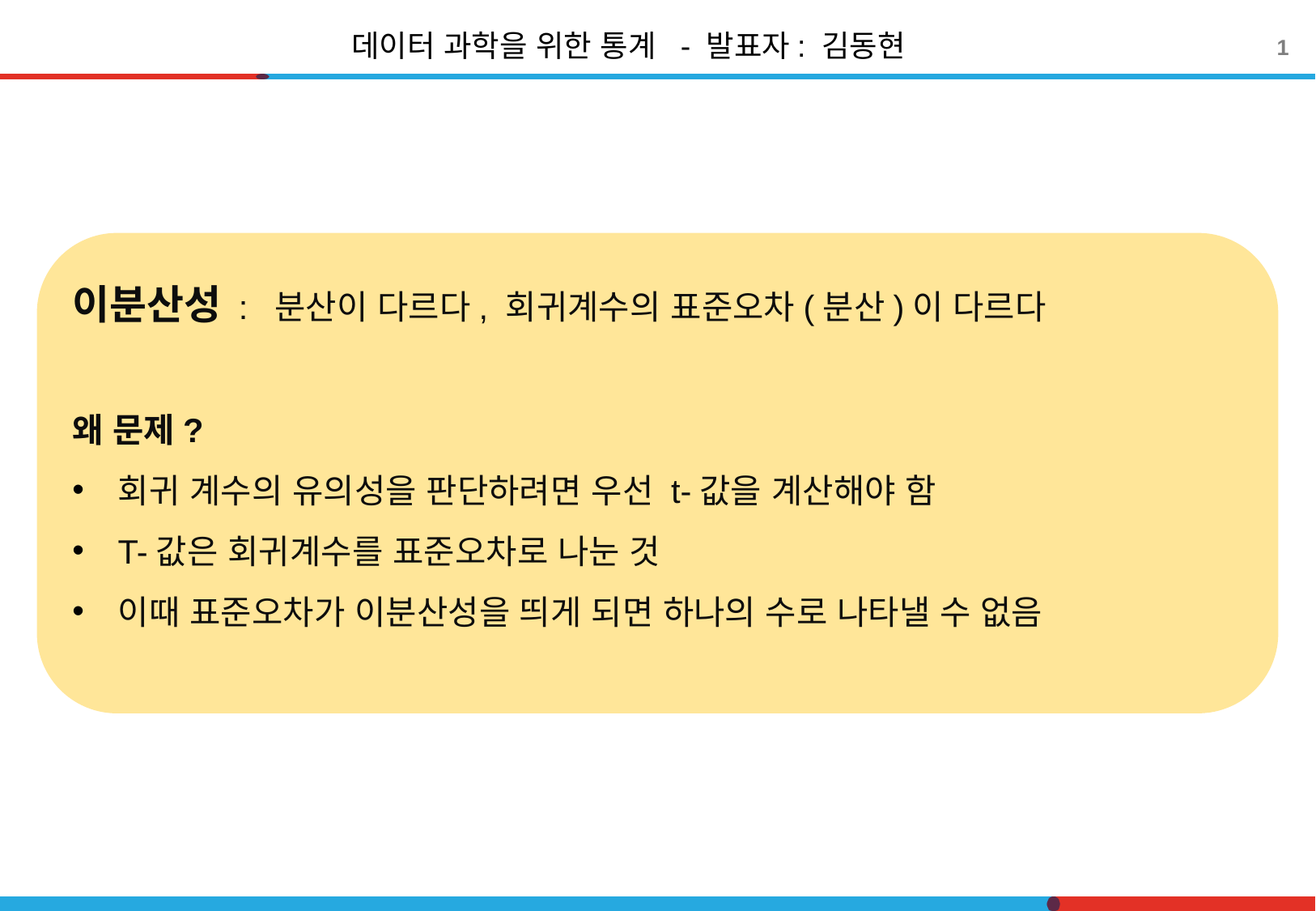

데이터 과학을 위한 통계  - 발표자: 김동현
1
이분산성 :  분산이 다르다, 회귀계수의 표준오차(분산)이 다르다

왜 문제?
회귀 계수의 유의성을 판단하려면 우선 t-값을 계산해야 함
T-값은 회귀계수를 표준오차로 나눈 것
이때 표준오차가 이분산성을 띄게 되면 하나의 수로 나타낼 수 없음